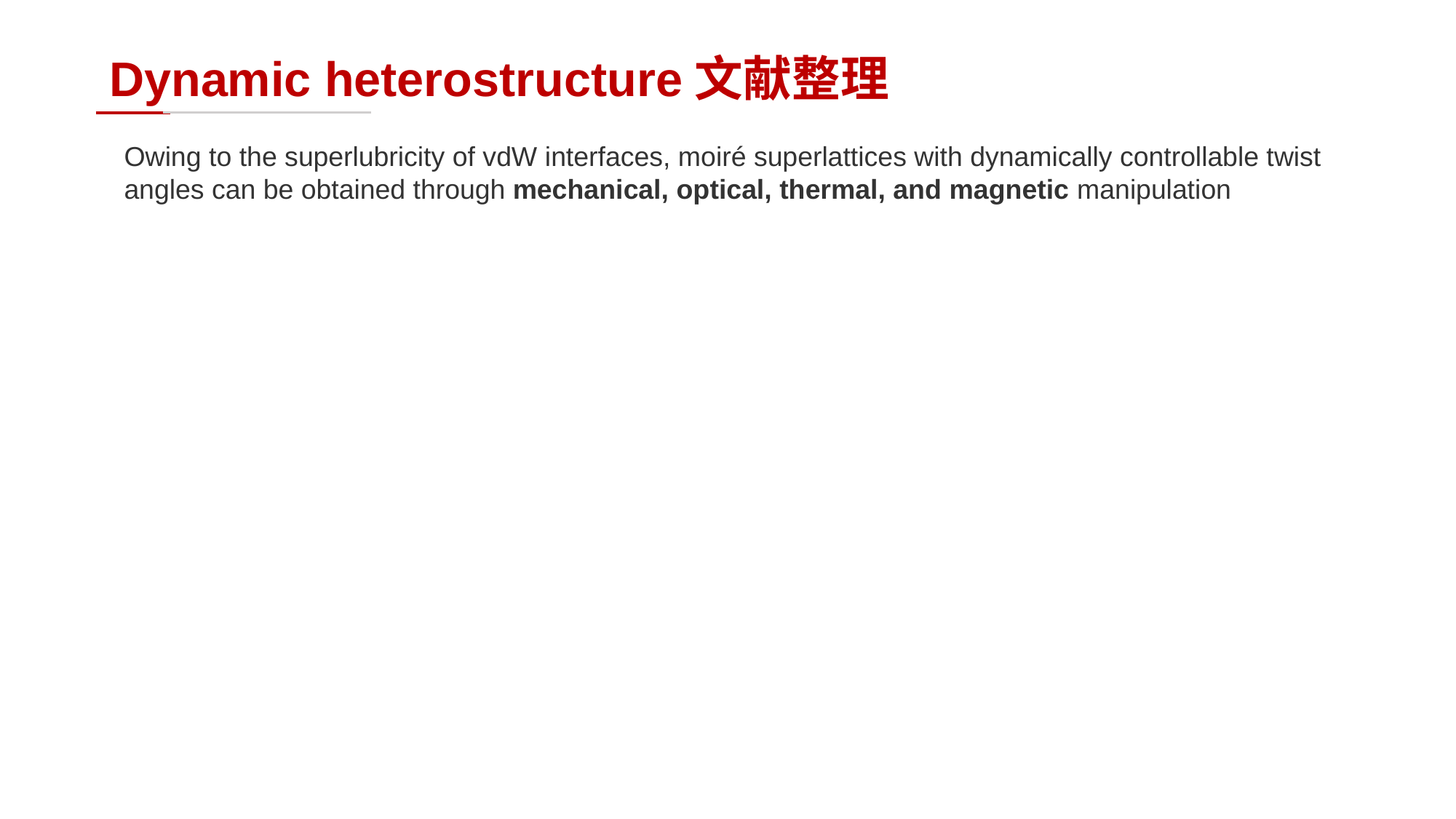

Dynamic heterostructure文献整理
Owing to the superlubricity of vdW interfaces, moiré superlattices with dynamically controllable twist angles can be obtained through mechanical, optical, thermal, and magnetic manipulation